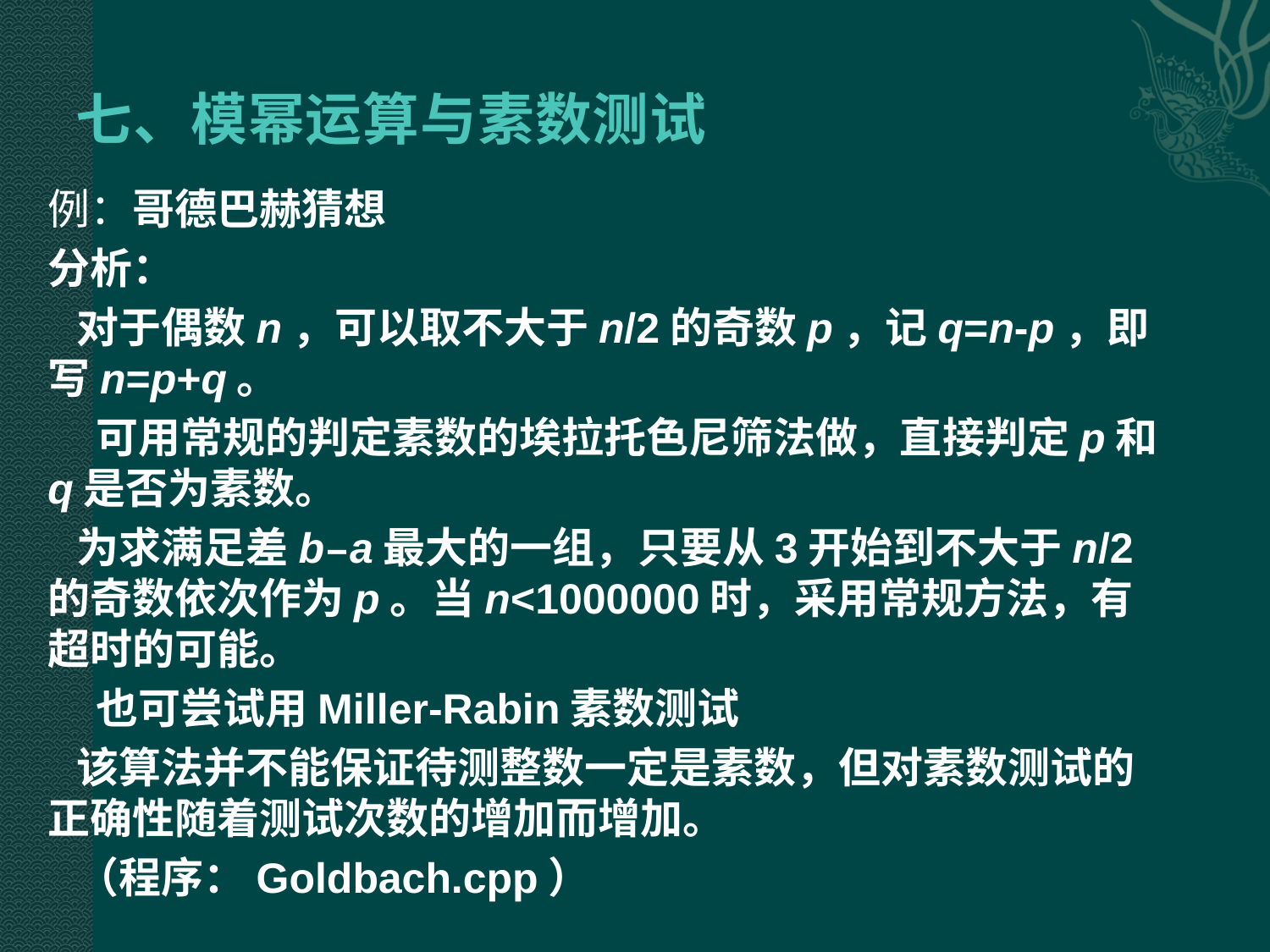

# 七、模幂运算与素数测试
例：哥德巴赫猜想
分析：
  对于偶数n，可以取不大于n/2的奇数p，记q=n-p，即写n=p+q。
    可用常规的判定素数的埃拉托色尼筛法做，直接判定p和q是否为素数。
  为求满足差b–a最大的一组，只要从3开始到不大于n/2的奇数依次作为p。当n<1000000时，采用常规方法，有超时的可能。
    也可尝试用Miller-Rabin素数测试
  该算法并不能保证待测整数一定是素数，但对素数测试的正确性随着测试次数的增加而增加。
  （程序：Goldbach.cpp）